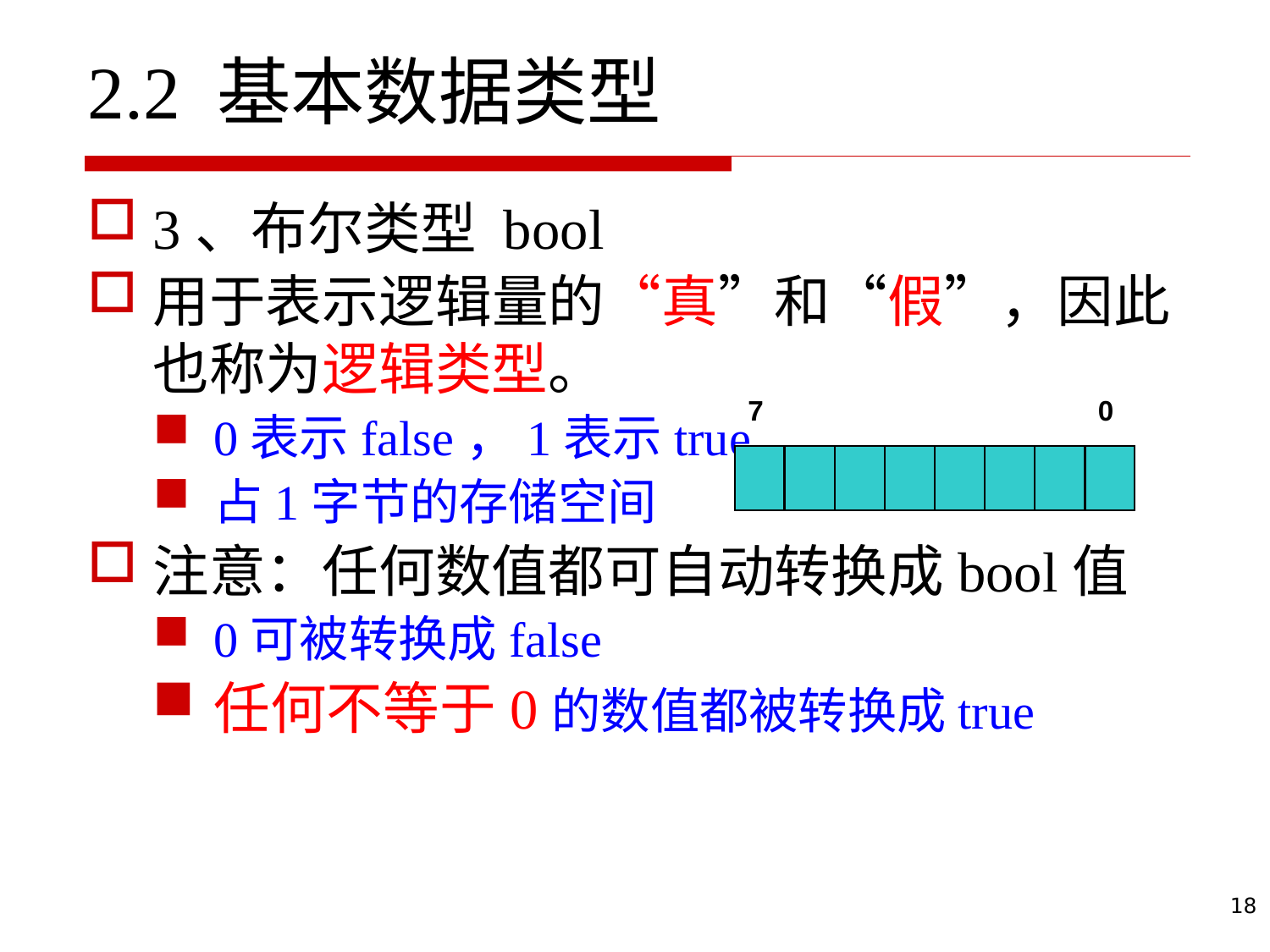

# 2.2 基本数据类型
3、布尔类型 bool
用于表示逻辑量的“真”和“假”，因此也称为逻辑类型。
0表示false，1表示true
占1字节的存储空间
注意：任何数值都可自动转换成bool值
0可被转换成false
任何不等于0的数值都被转换成true

7
0

18